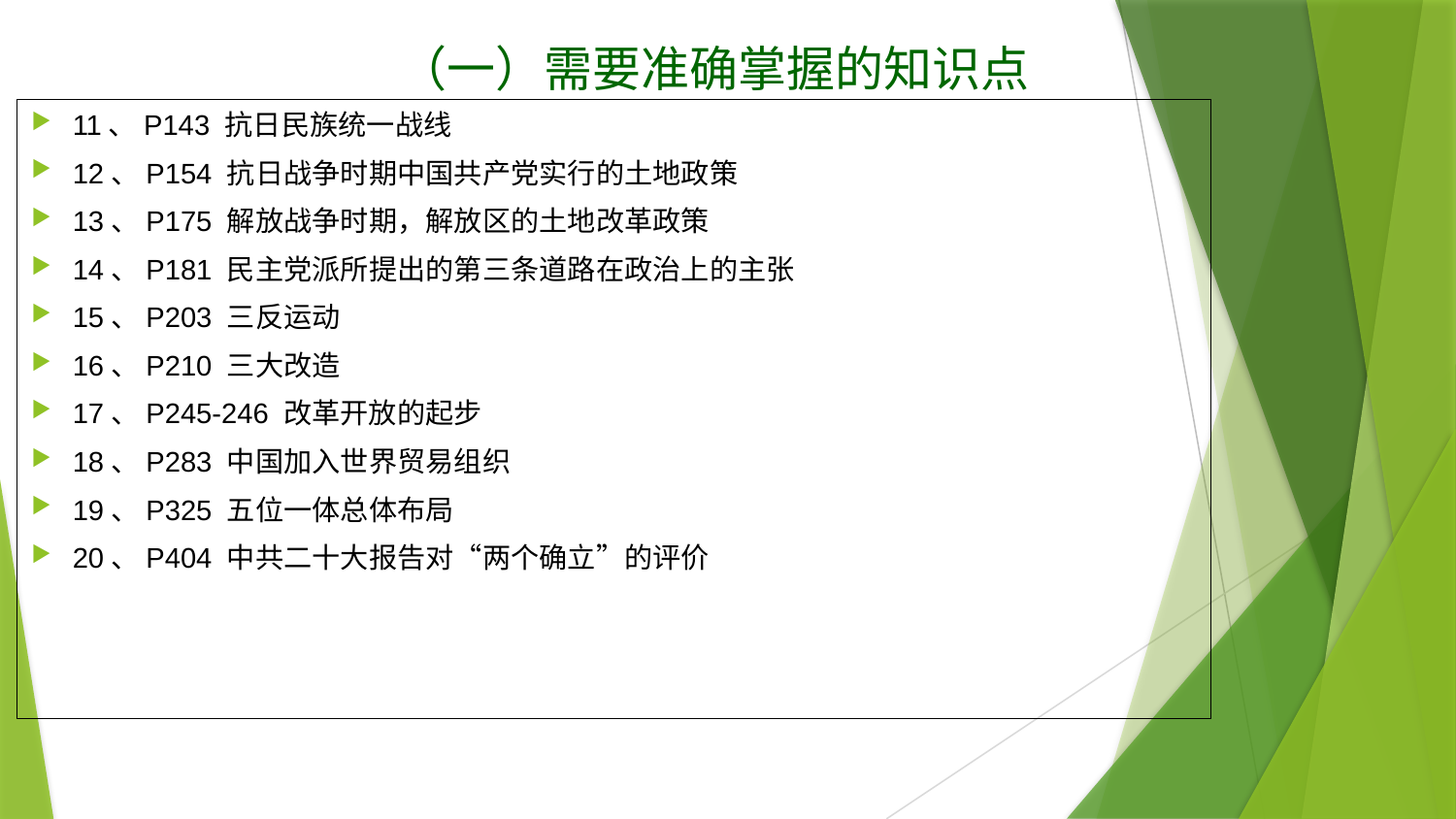

# （一）需要准确掌握的知识点
11、P143 抗日民族统一战线
12、P154 抗日战争时期中国共产党实行的土地政策
13、P175 解放战争时期，解放区的土地改革政策
14、P181 民主党派所提出的第三条道路在政治上的主张
15、P203 三反运动
16、P210 三大改造
17、P245-246 改革开放的起步
18、P283 中国加入世界贸易组织
19、P325 五位一体总体布局
20、P404 中共二十大报告对“两个确立”的评价